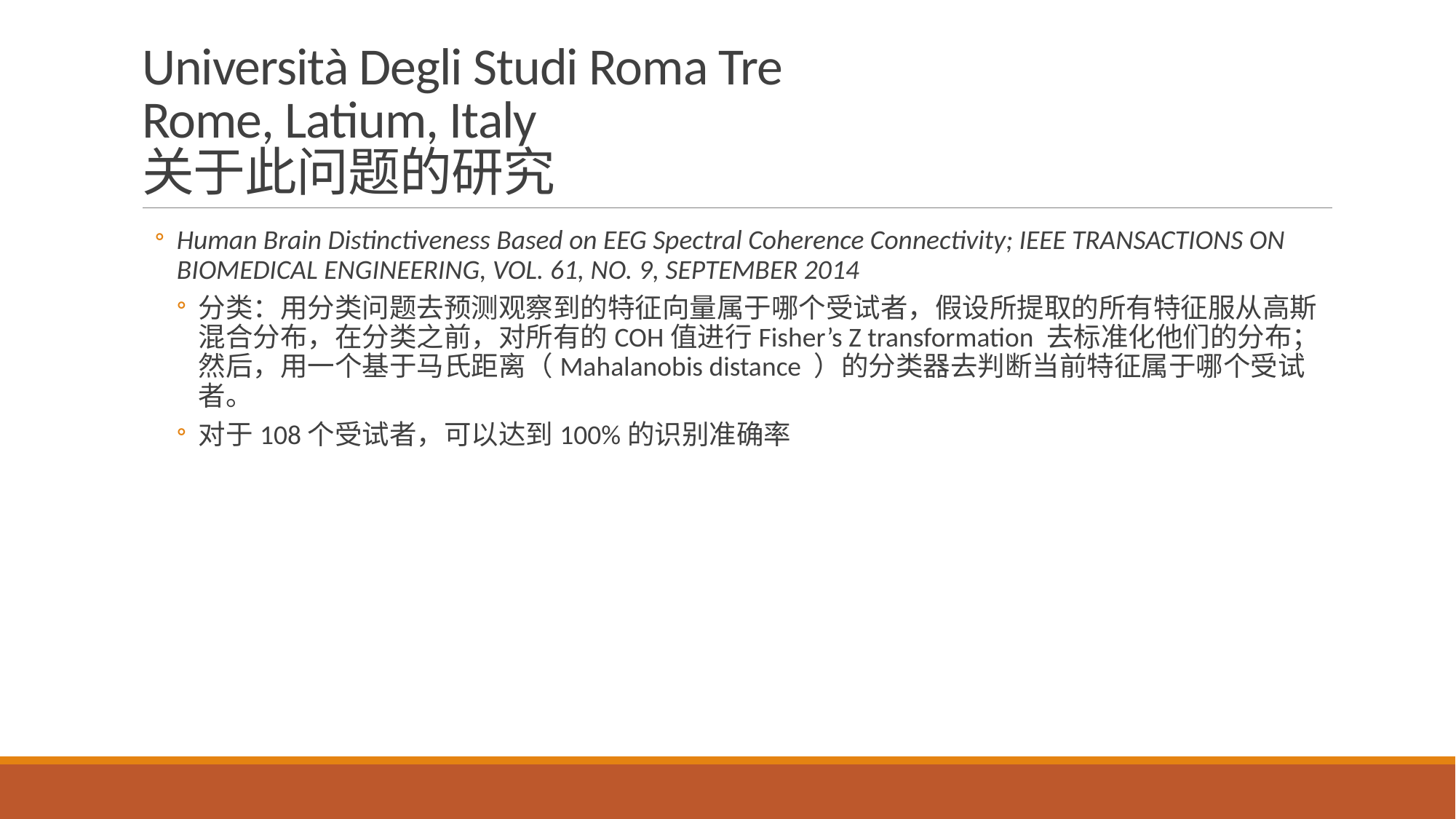

# Università Degli Studi Roma Tre Rome, Latium, Italy 关于此问题的研究
Human Brain Distinctiveness Based on EEG Spectral Coherence Connectivity; IEEE TRANSACTIONS ON BIOMEDICAL ENGINEERING, VOL. 61, NO. 9, SEPTEMBER 2014
分类：用分类问题去预测观察到的特征向量属于哪个受试者，假设所提取的所有特征服从高斯混合分布，在分类之前，对所有的COH值进行Fisher’s Z transformation 去标准化他们的分布；然后，用一个基于马氏距离（Mahalanobis distance ）的分类器去判断当前特征属于哪个受试者。
对于108个受试者，可以达到100%的识别准确率